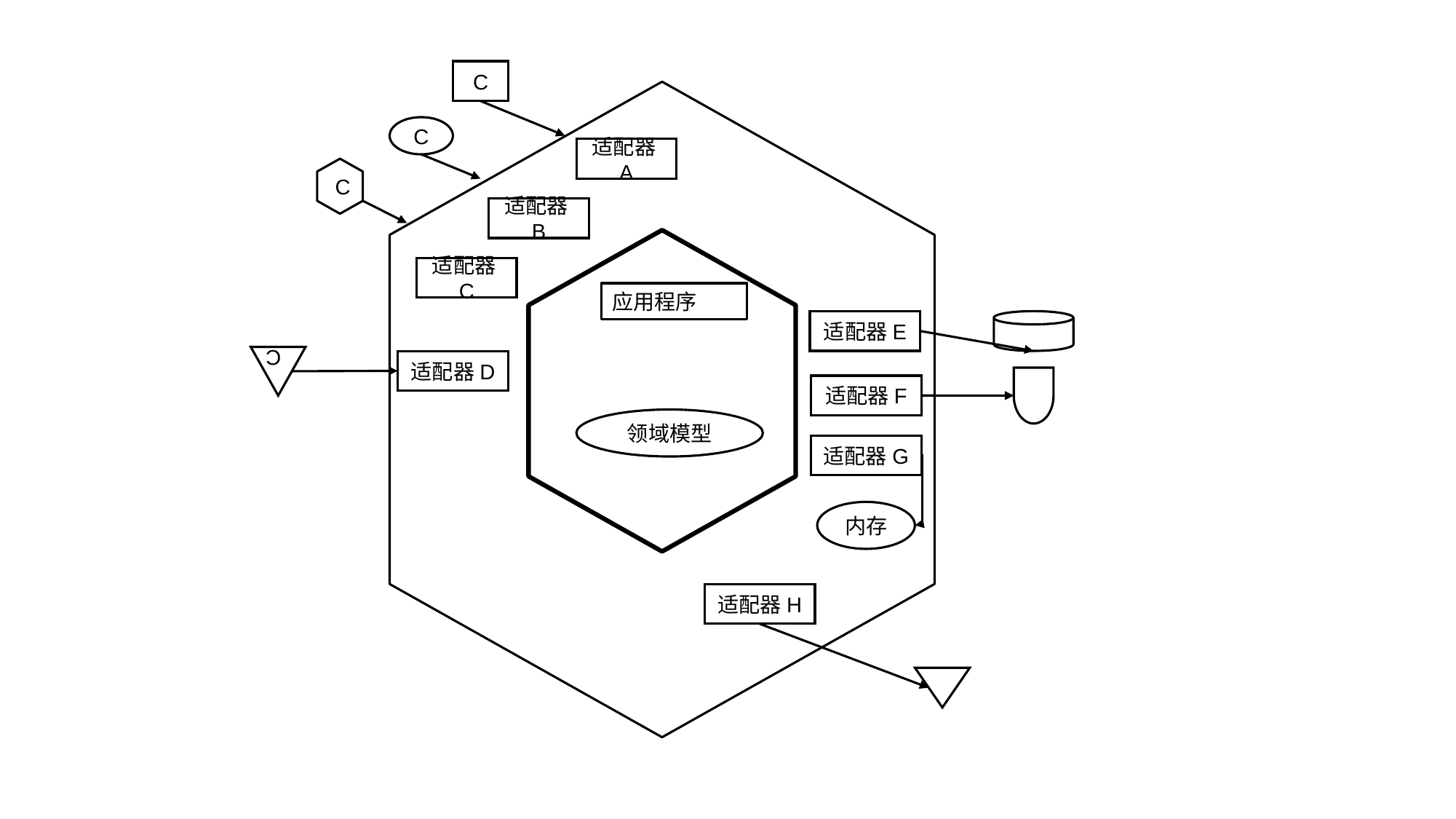

C
C

适配器A
C
适配器B

适配器C
应用程序
适配器E

C
适配器D

适配器F
领域模型
适配器G
内存
适配器H